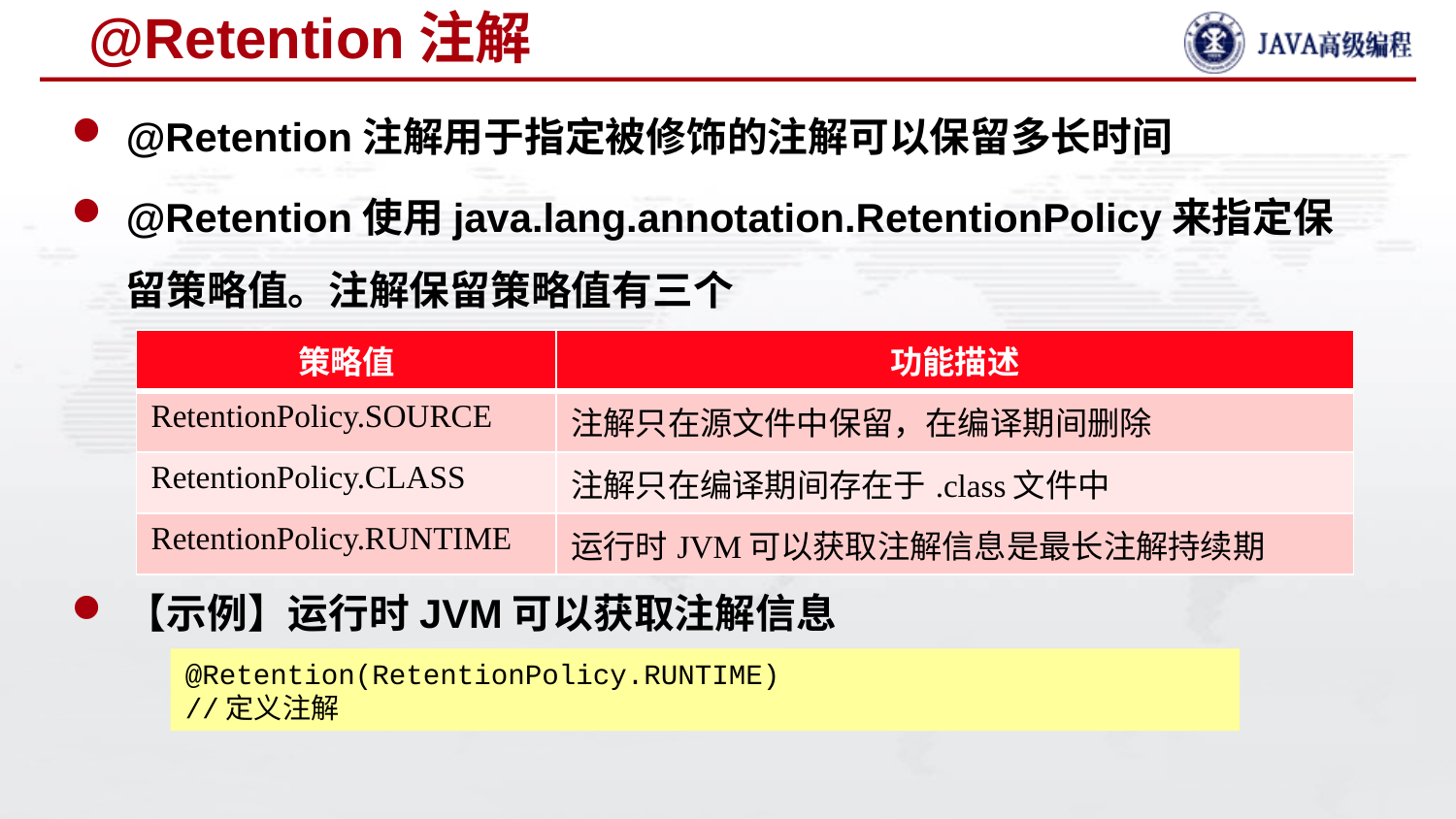

# @Retention注解
@Retention注解用于指定被修饰的注解可以保留多长时间
@Retention使用java.lang.annotation.RetentionPolicy来指定保留策略值。注解保留策略值有三个

【示例】运行时JVM可以获取注解信息
| 策略值 | 功能描述 |
| --- | --- |
| RetentionPolicy.SOURCE | 注解只在源文件中保留，在编译期间删除 |
| RetentionPolicy.CLASS | 注解只在编译期间存在于.class文件中 |
| RetentionPolicy.RUNTIME | 运行时JVM可以获取注解信息是最长注解持续期 |

@Retention(RetentionPolicy.RUNTIME)
//定义注解